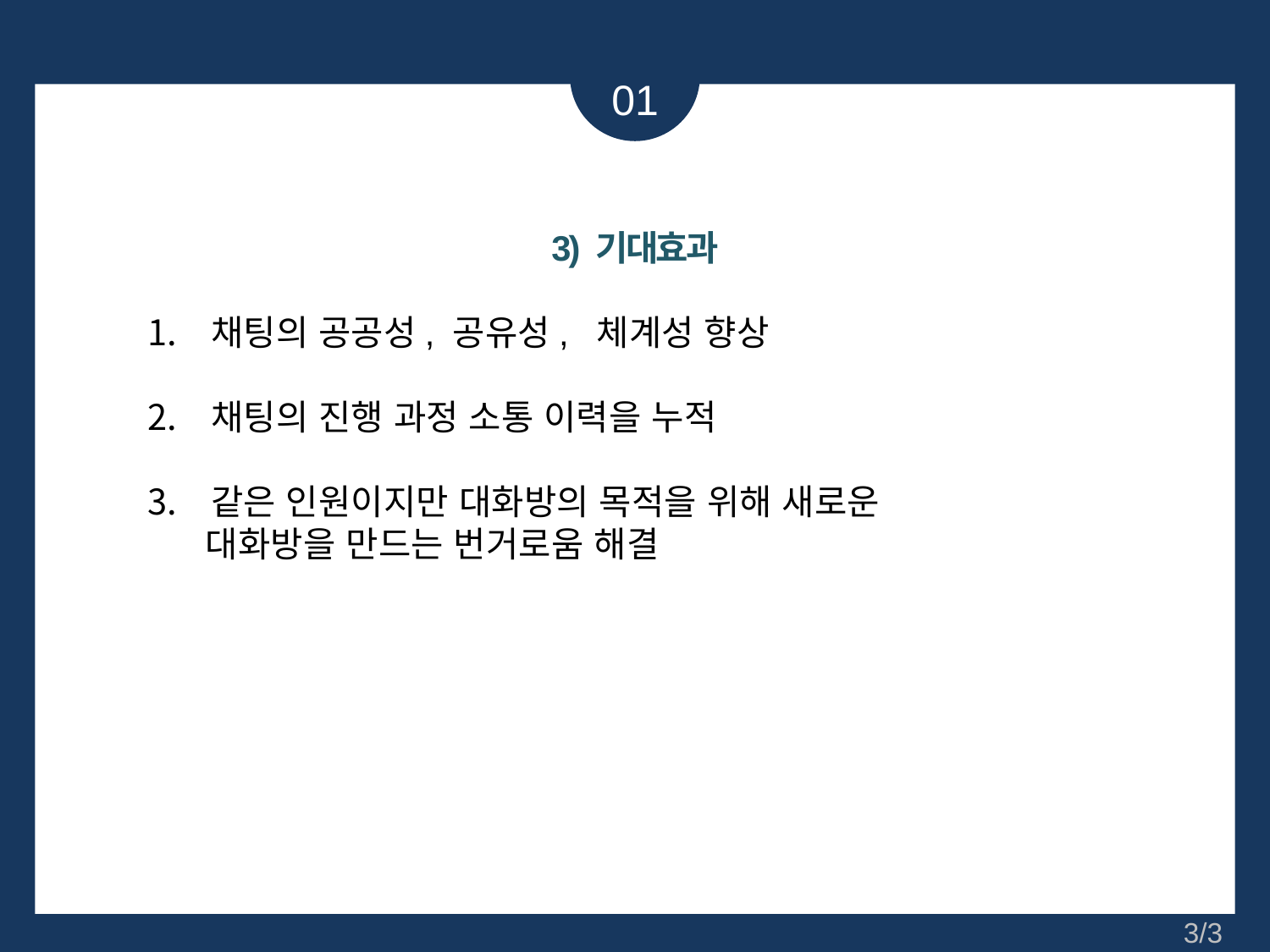

01
3) 기대효과

채팅의 공공성, 공유성,  체계성 향상

채팅의 진행 과정 소통 이력을 누적

같은 인원이지만 대화방의 목적을 위해 새로운
     대화방을 만드는 번거로움 해결

3/3